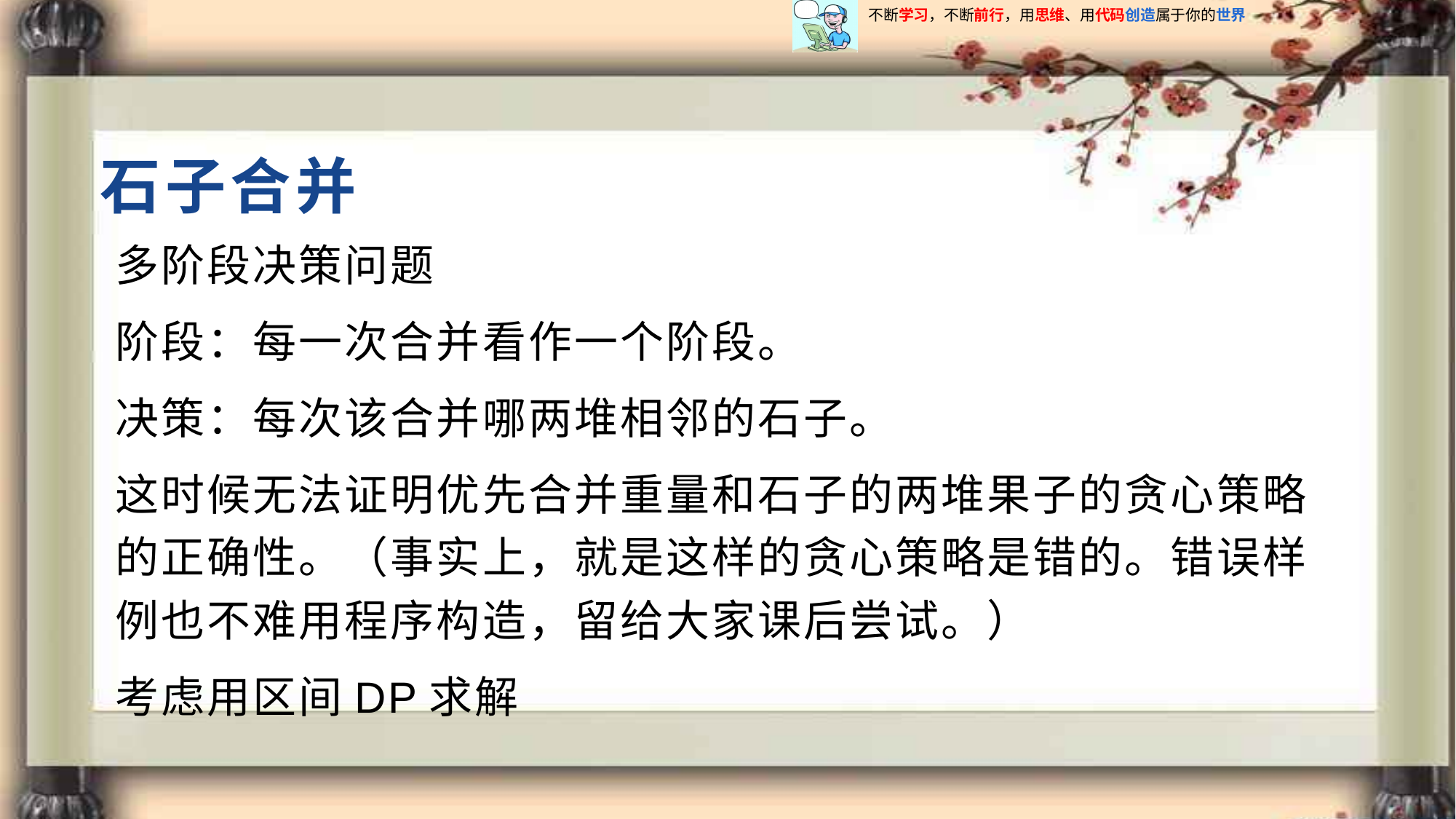

# 石子合并
多阶段决策问题
阶段：每一次合并看作一个阶段。
决策：每次该合并哪两堆相邻的石子。
这时候无法证明优先合并重量和石子的两堆果子的贪心策略的正确性。（事实上，就是这样的贪心策略是错的。错误样例也不难用程序构造，留给大家课后尝试。）
考虑用区间DP求解